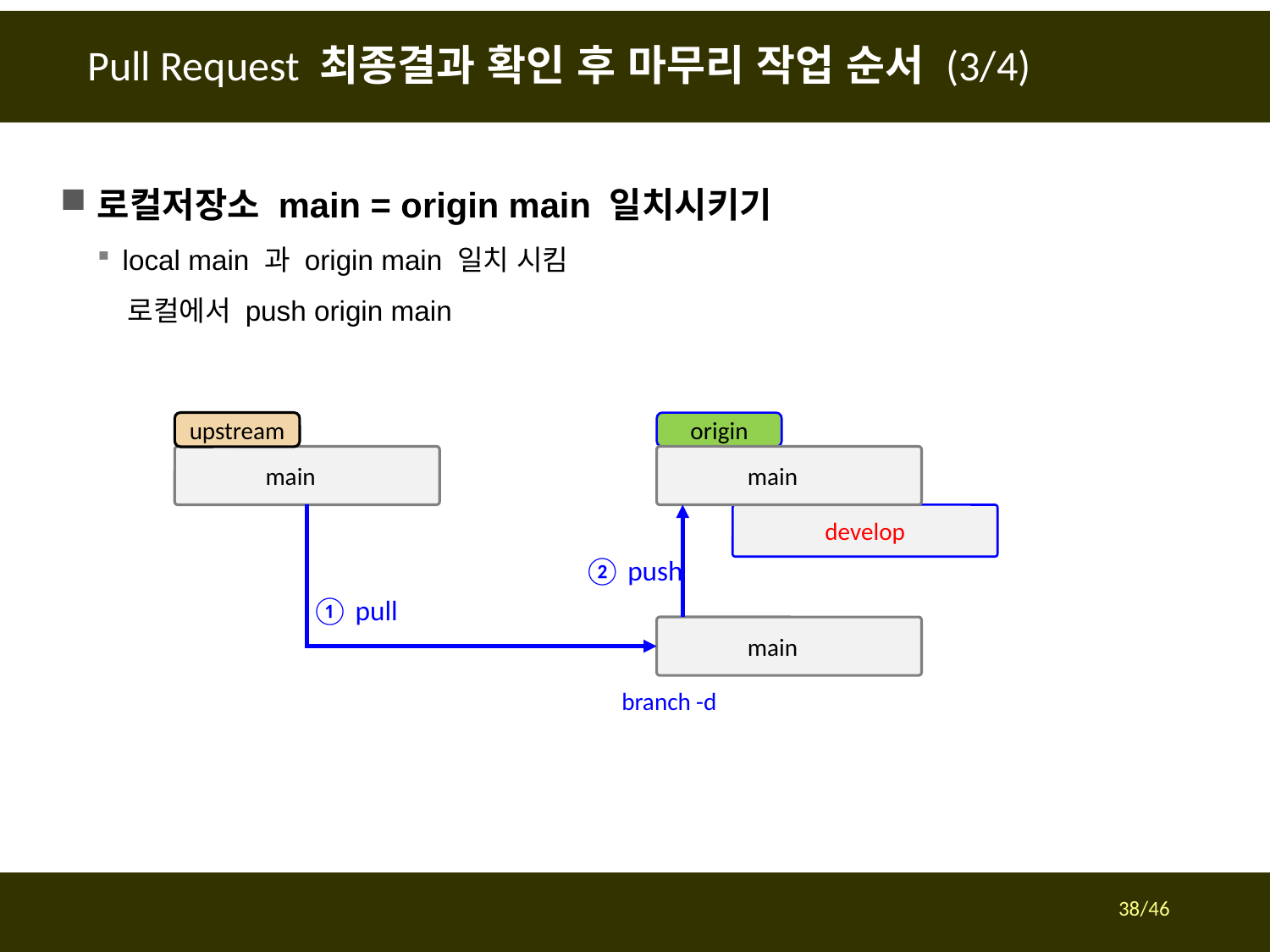

# Pull Request 최종결과 확인 후 마무리 작업 순서 (3/4)
로컬저장소 main = origin main 일치시키기
local main 과 origin main 일치 시킴
   로컬에서 push origin main

upstream
origin
main
main
develop
② push
① pull
main
branch -d
38/46